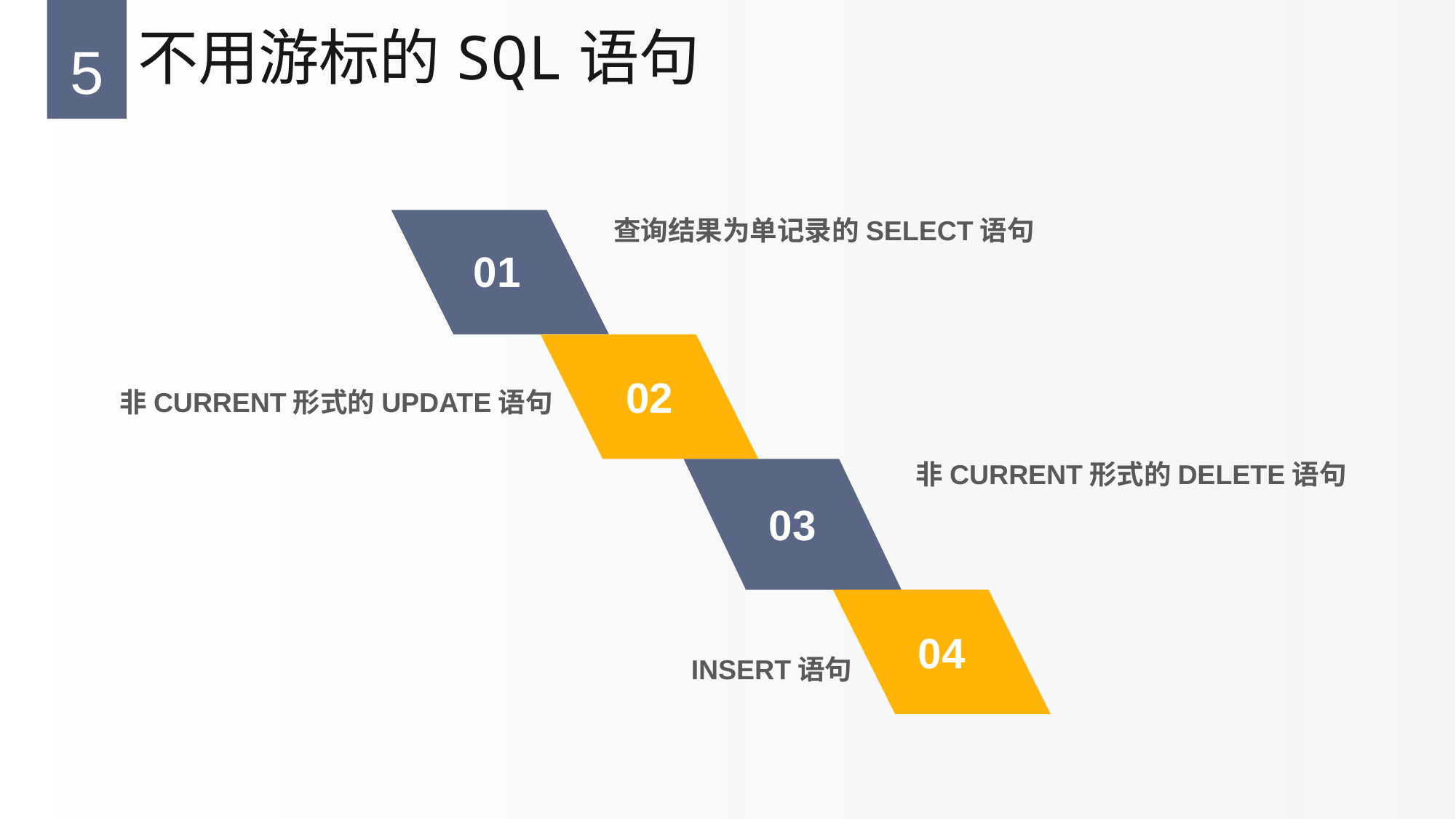

# 不用游标的SQL语句
查询结果为单记录的SELECT语句

01

02
非CURRENT形式的UPDATE语句
非CURRENT形式的DELETE语句

03

04
INSERT语句